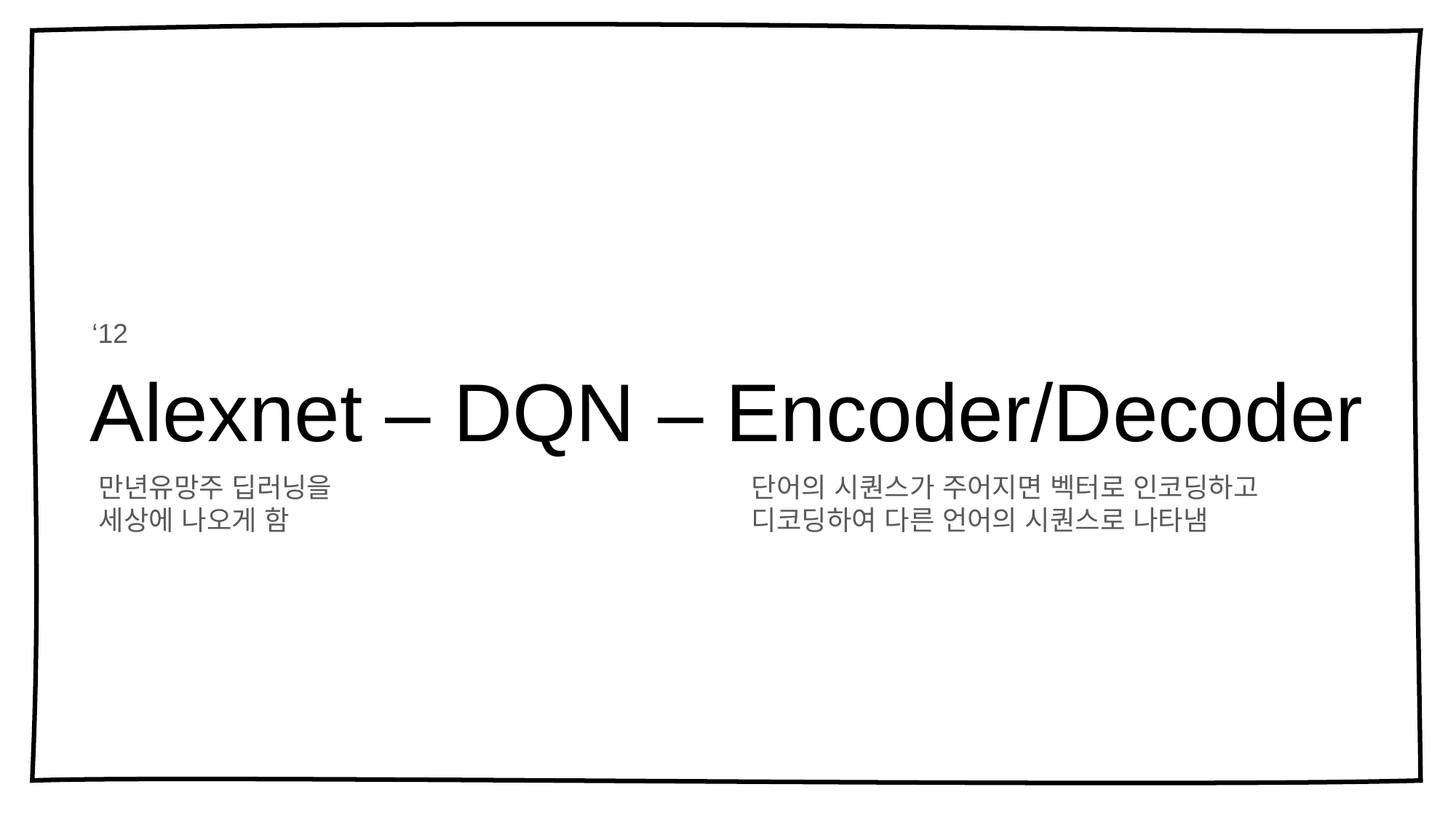

‘12
Alexnet – DQN – Encoder/Decoder
만년유망주 딥러닝을
세상에 나오게 함
단어의 시퀀스가 주어지면 벡터로 인코딩하고
디코딩하여 다른 언어의 시퀀스로 나타냄